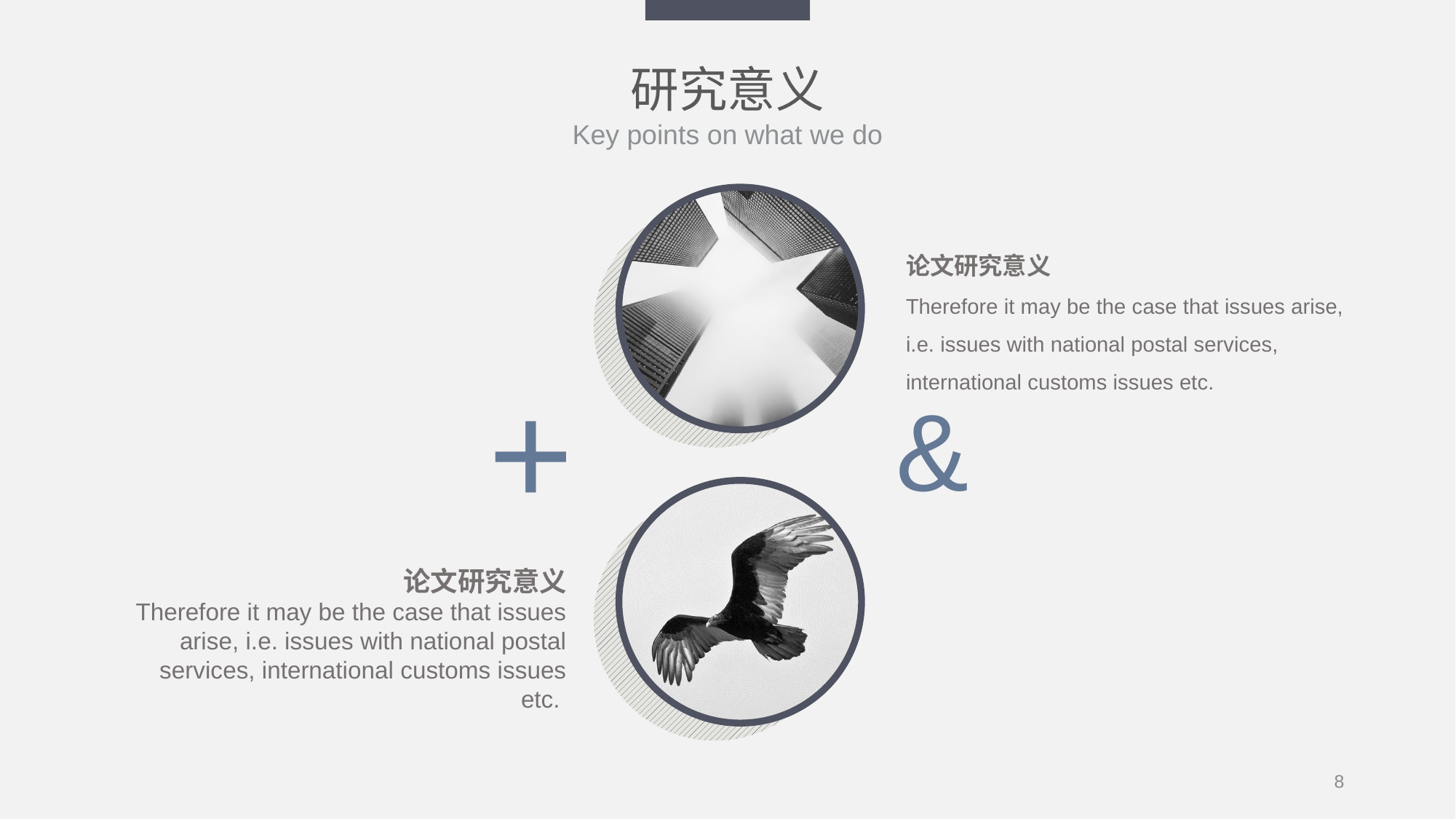

研究意义
Key points on what we do

论文研究意义
Therefore it may be the case that issues arise, i.e. issues with national postal services, international customs issues etc.
+
&

论文研究意义
Therefore it may be the case that issues arise, i.e. issues with national postal services, international customs issues etc.
8